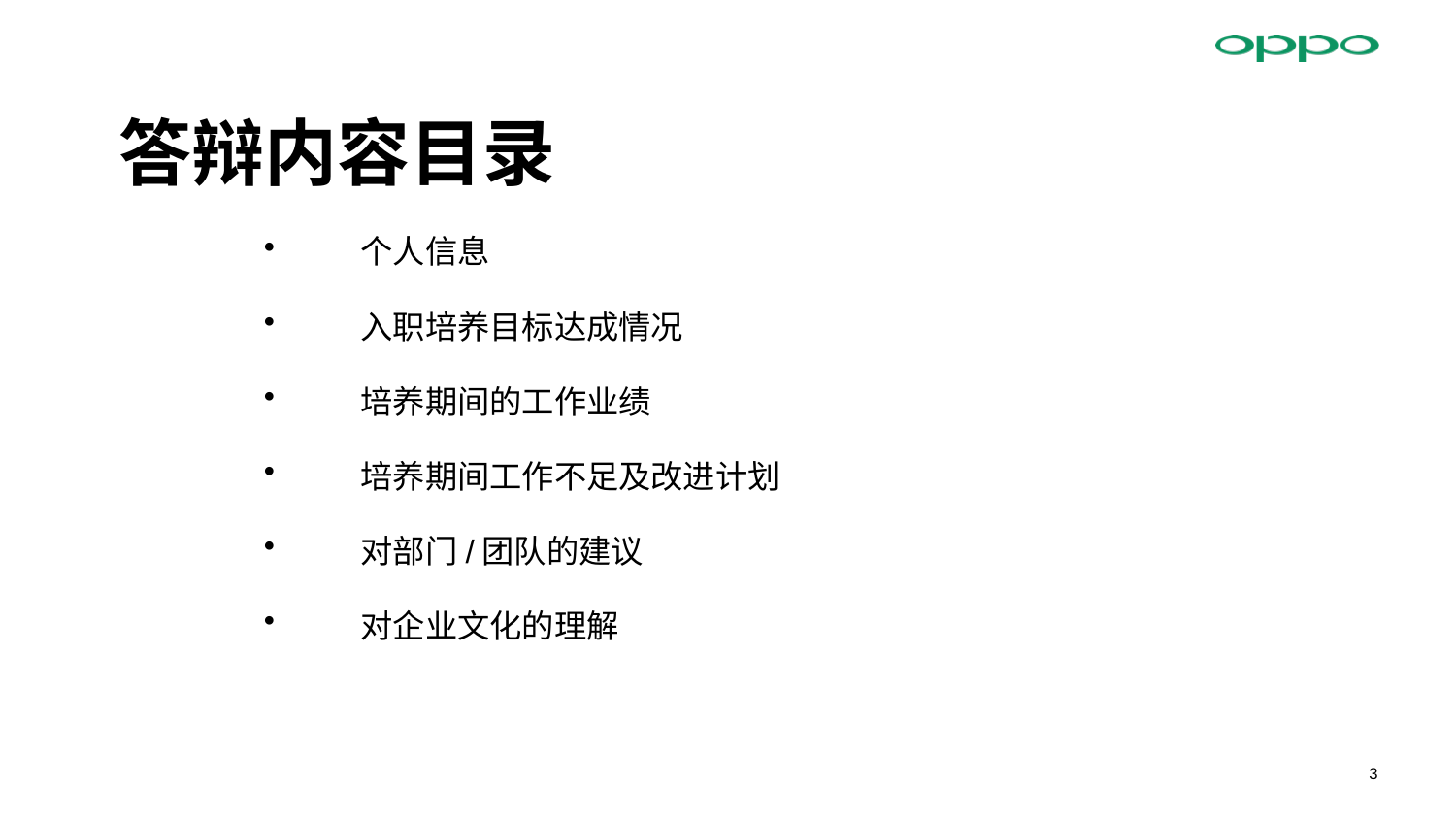

答辩内容目录

个人信息

入职培养目标达成情况

培养期间的工作业绩

培养期间工作不足及改进计划

对部门/团队的建议

对企业文化的理解